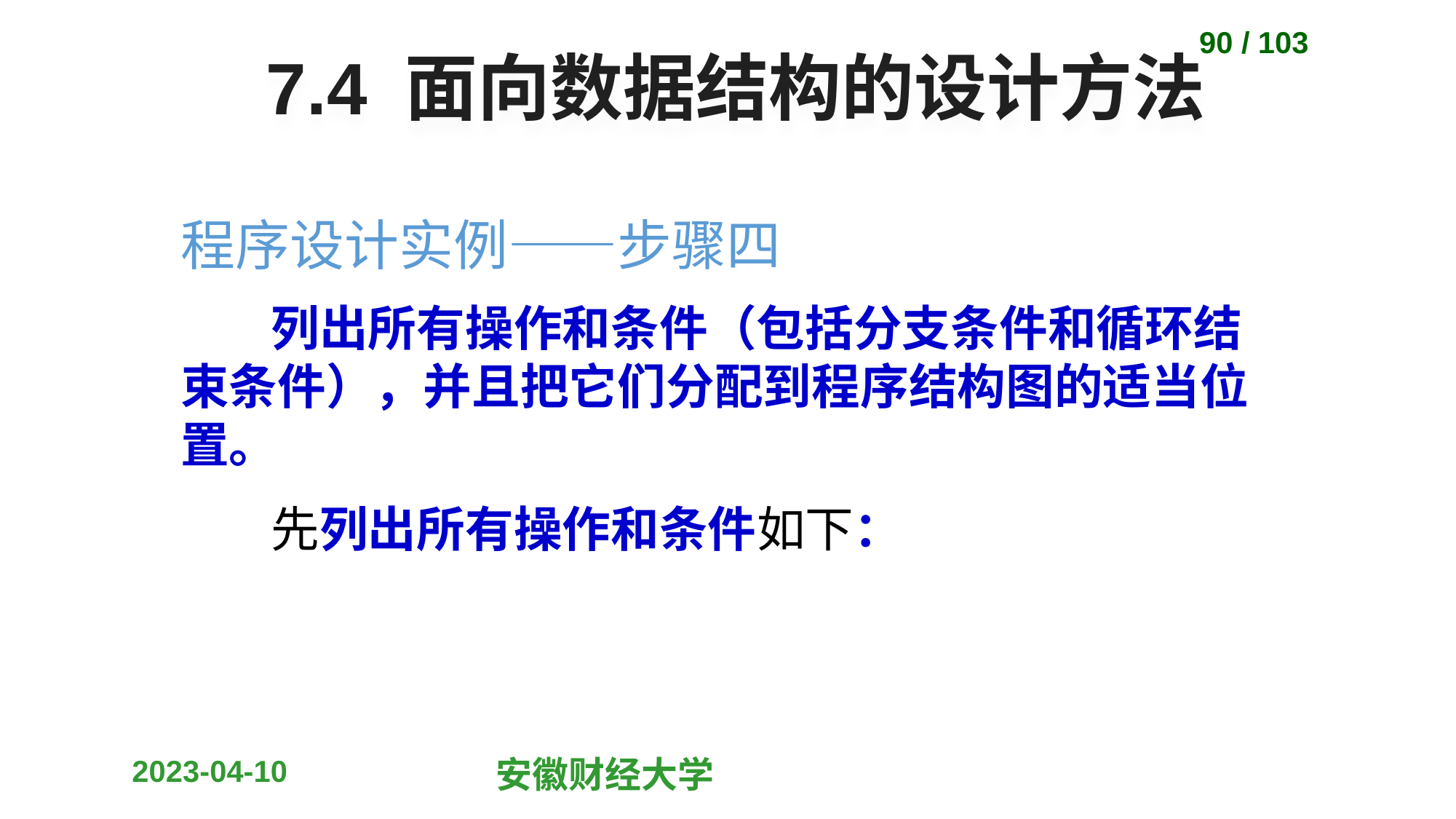

90 / 103
# 7.4 面向数据结构的设计方法
程序设计实例——步骤四
列出所有操作和条件（包括分支条件和循环结束条件），并且把它们分配到程序结构图的适当位置。
先列出所有操作和条件如下：
2023-04-10
安徽财经大学